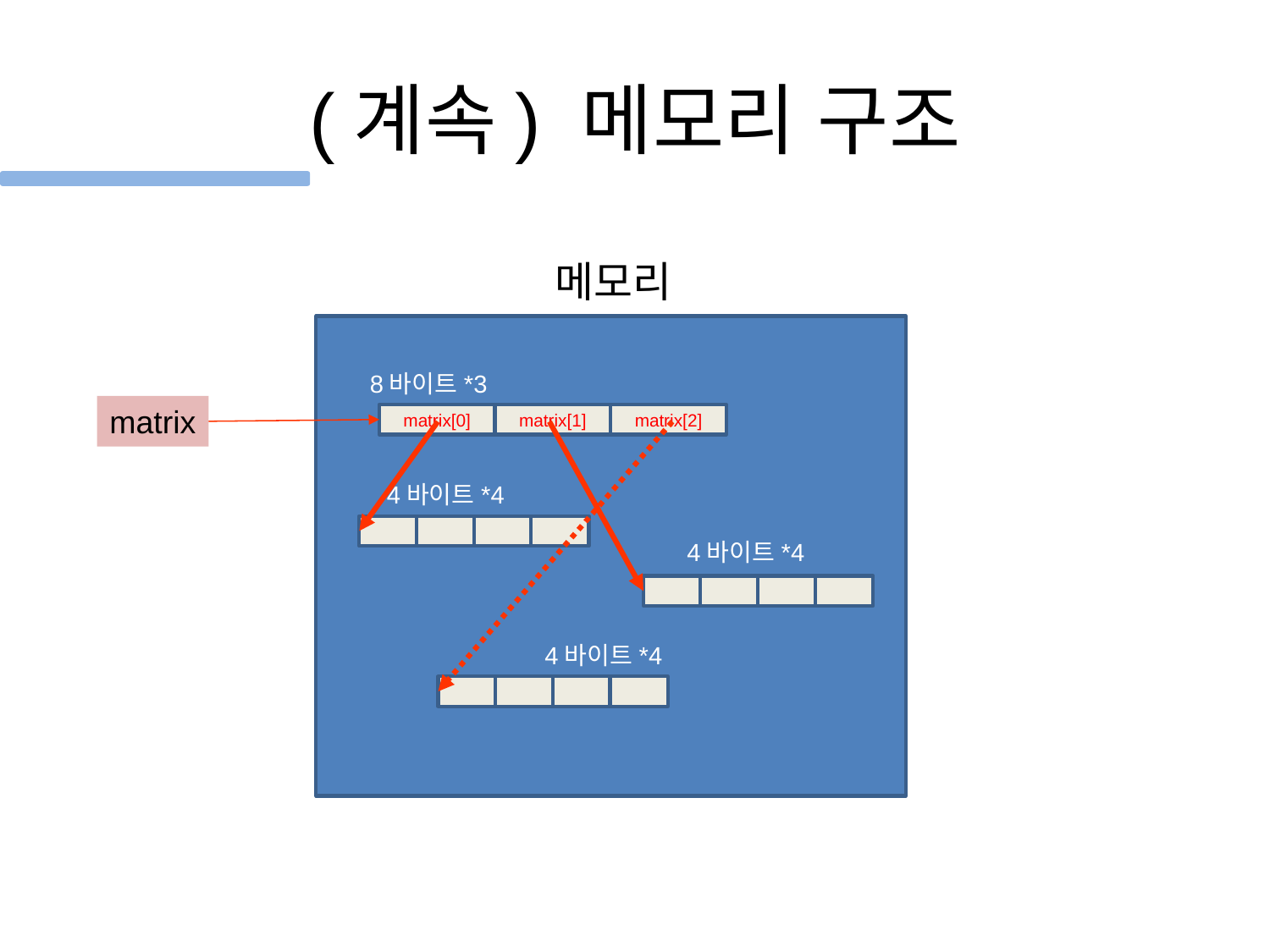

# (계속) 메모리 구조

메모리

8바이트*3
matrix
matrix[0]
matrix[1]
matrix[2]
4바이트*4

4바이트*4

4바이트*4